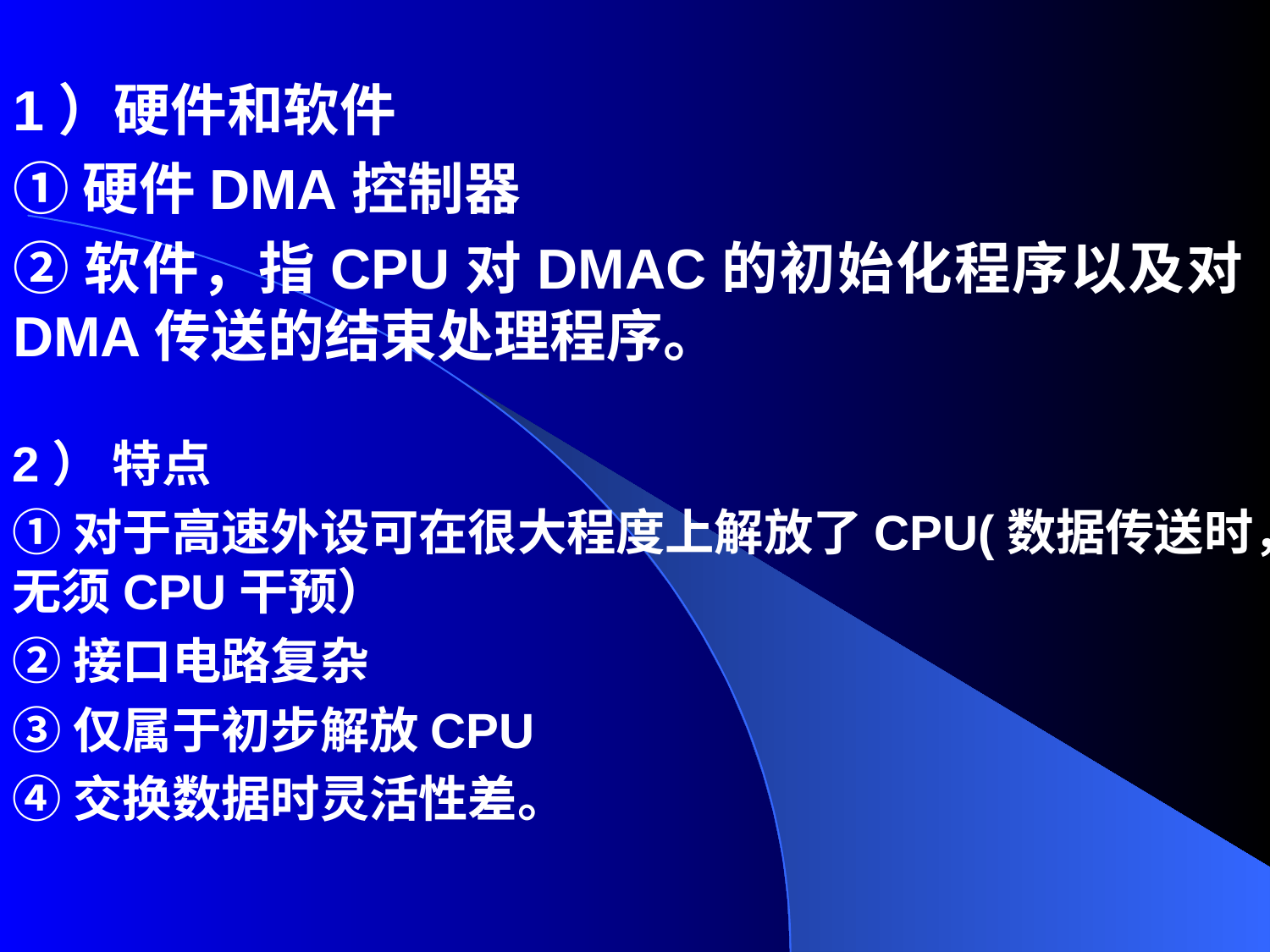

1）硬件和软件
①硬件DMA控制器
②软件，指CPU对DMAC的初始化程序以及对DMA传送的结束处理程序。
2） 特点
①对于高速外设可在很大程度上解放了CPU(数据传送时，无须CPU干预）
②接口电路复杂
③仅属于初步解放CPU
④交换数据时灵活性差。
7